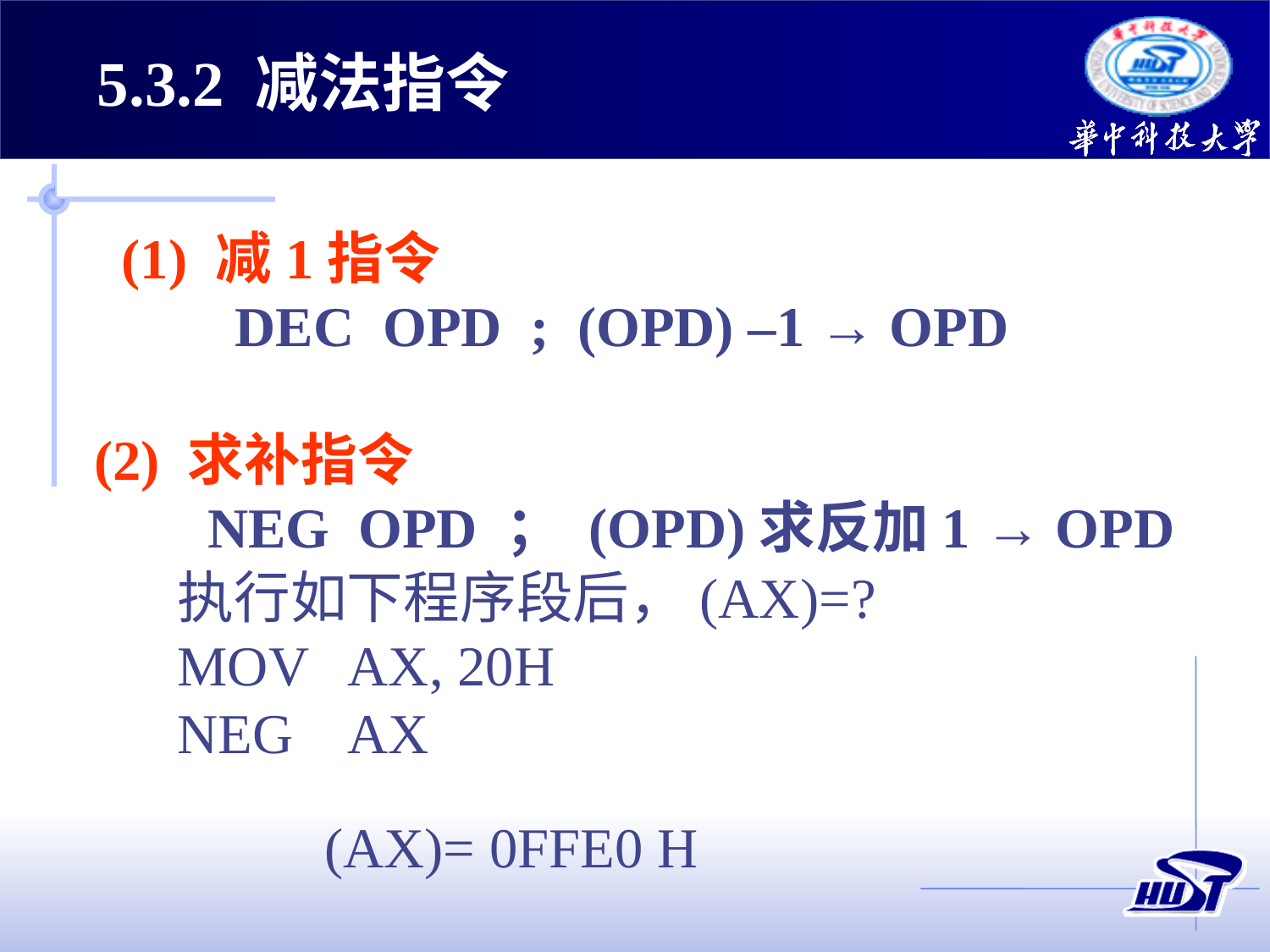

5.3.2 减法指令
 (1) 减1指令
         DEC  OPD  ;  (OPD) –1 → OPD
 (2) 求补指令
         NEG  OPD ； (OPD)求反加1 → OPD
执行如下程序段后，(AX)=?
MOV   AX, 20H
NEG    AX
(AX)= 0FFE0 H